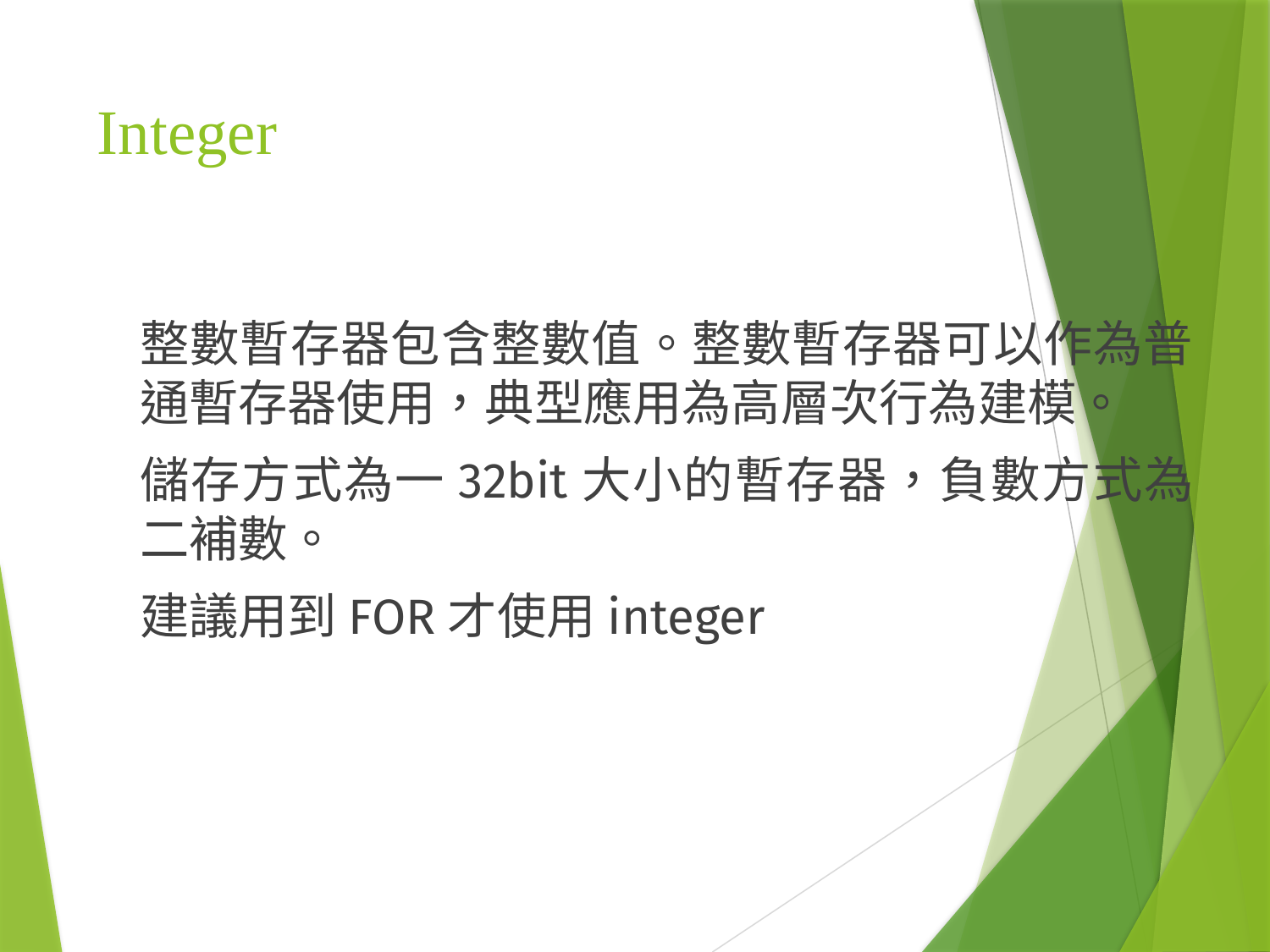

# Integer
整數暫存器包含整數值。整數暫存器可以作為普通暫存器使用，典型應用為高層次行為建模。
儲存方式為一32bit大小的暫存器，負數方式為二補數。
建議用到FOR才使用integer